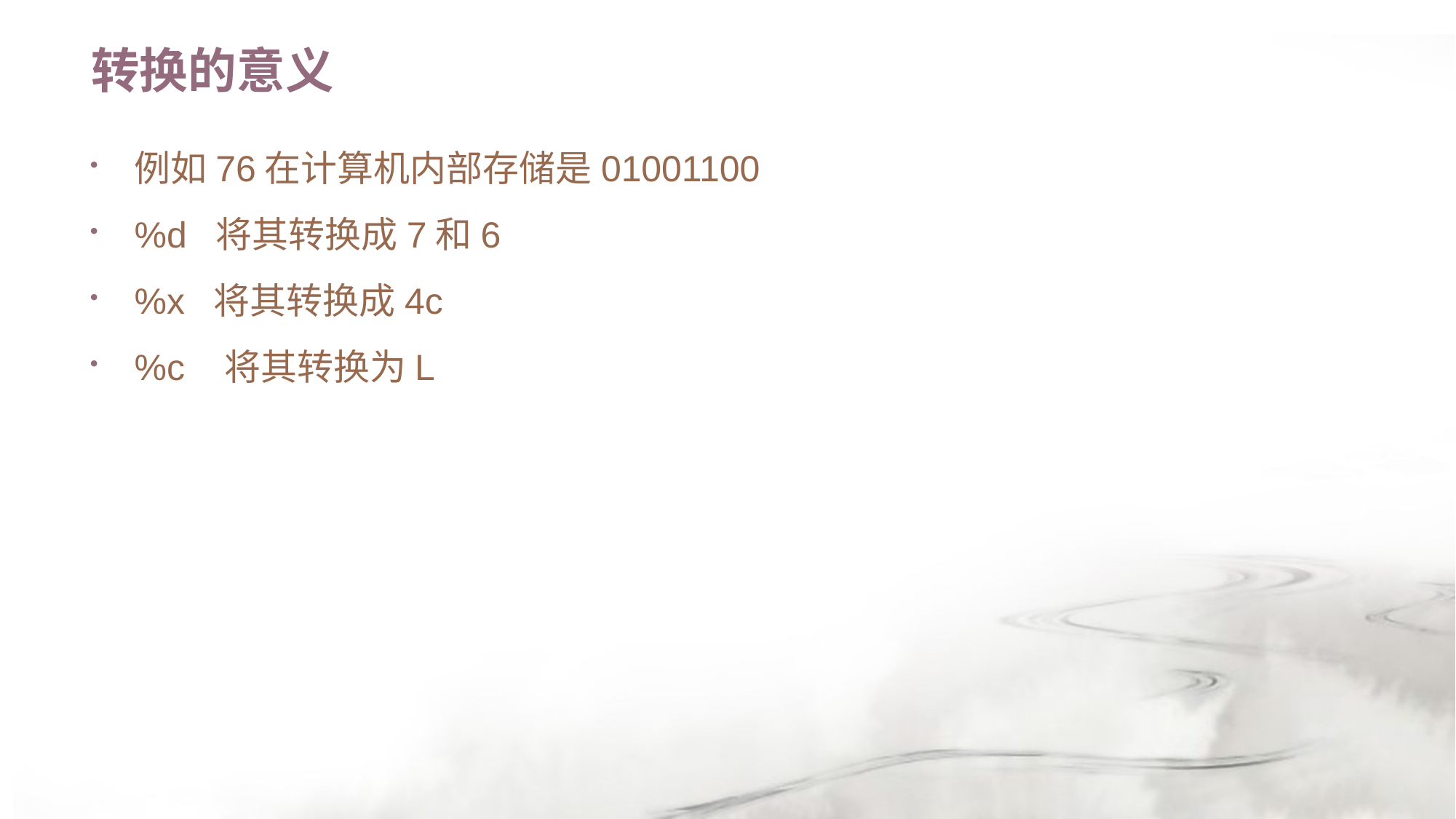

# 转换的意义
例如76在计算机内部存储是01001100
%d  将其转换成7和6
%x  将其转换成4c
%c   将其转换为L